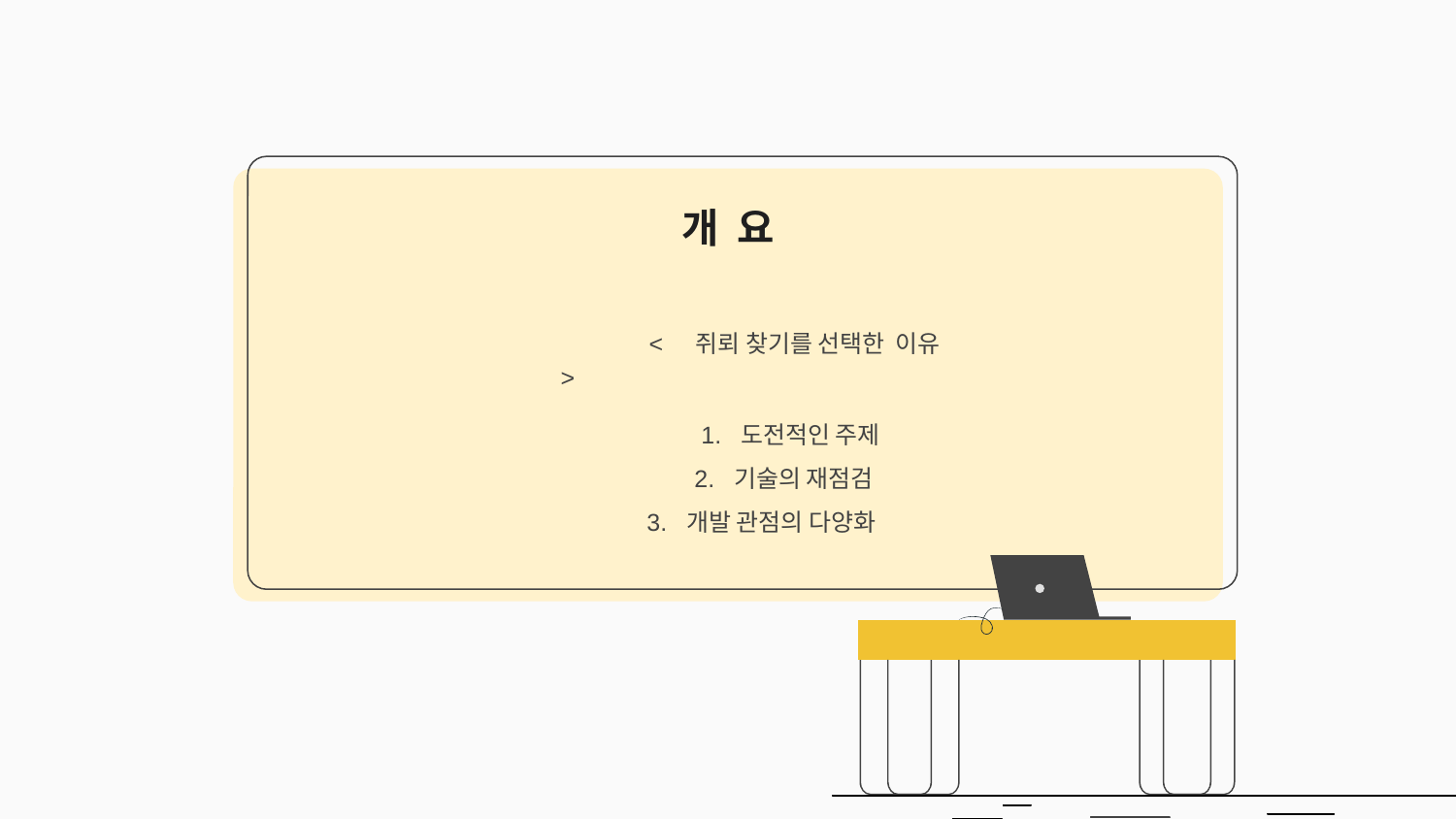

# 개  요
             <    쥐뢰 찾기를 선택한  이유  >
          1.  도전적인 주제
         2.  기술의 재점검
  3.  개발 관점의 다양화